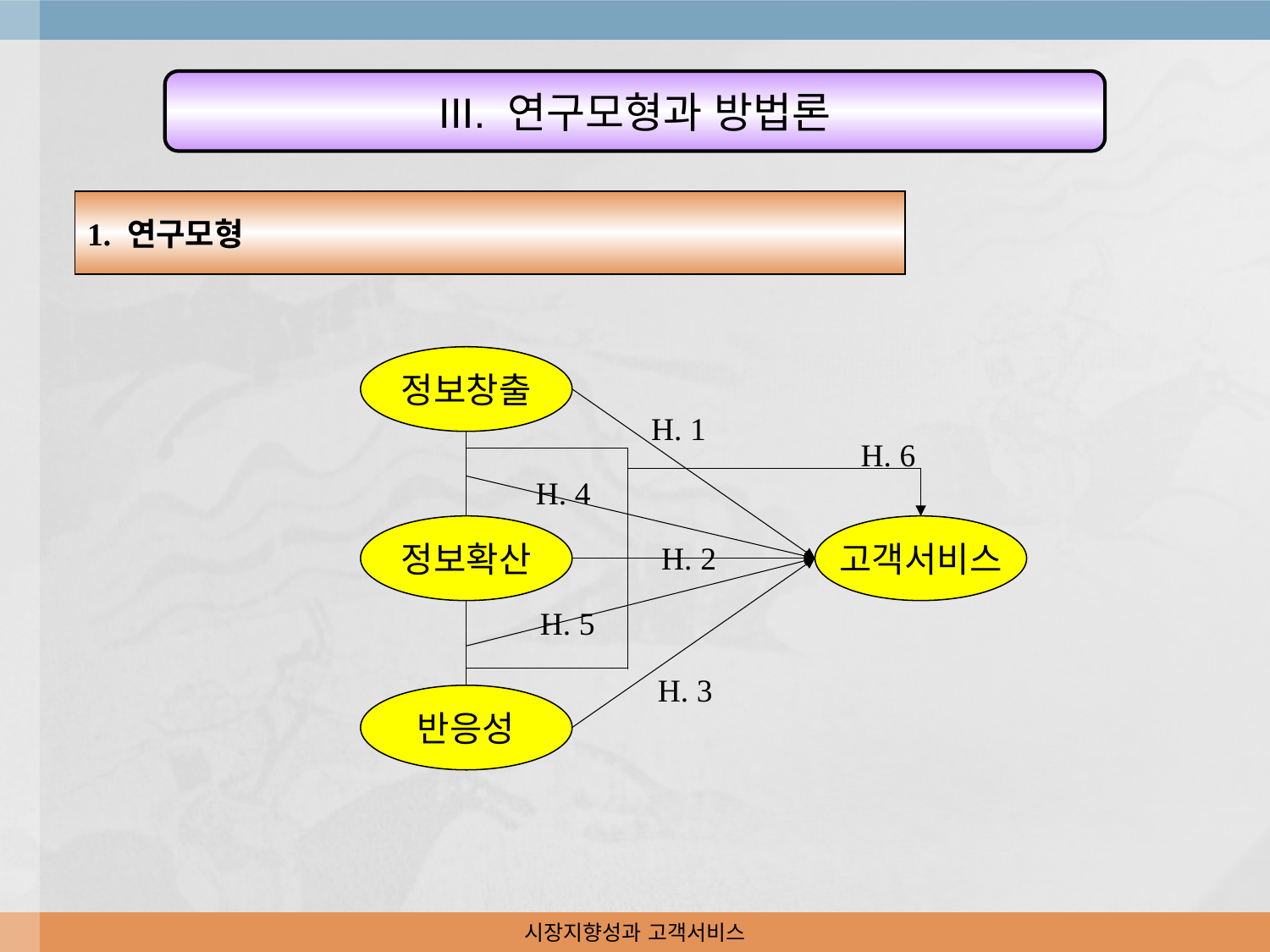

III. 연구모형과 방법론
1. 연구모형
정보창출
H. 1
H. 6
H. 4
정보확산
고객서비스
H. 2
H. 5
H. 3
반응성
시장지향성과 고객서비스